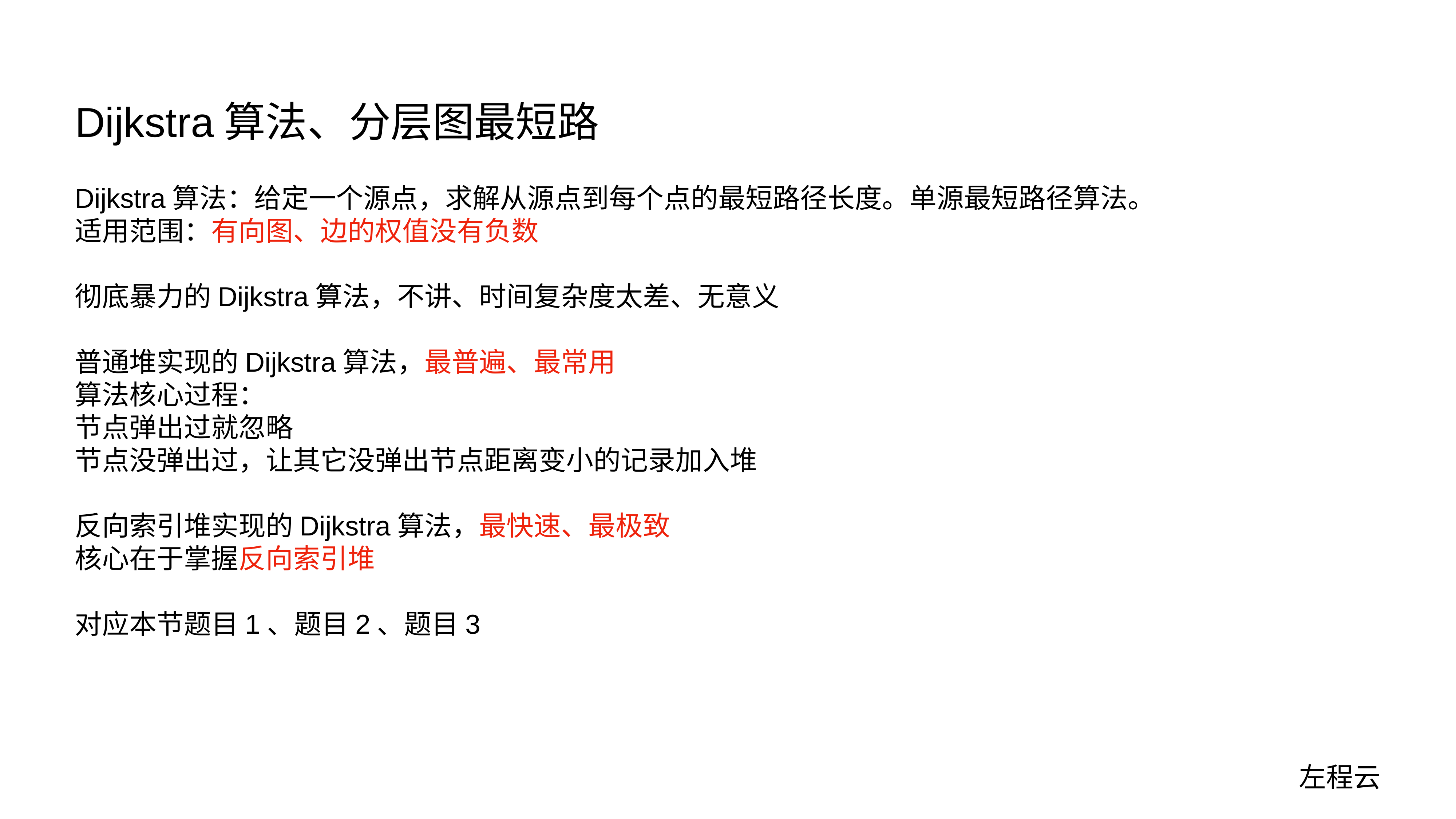

# Dijkstra算法、分层图最短路
Dijkstra算法：给定一个源点，求解从源点到每个点的最短路径长度。单源最短路径算法。
适用范围：有向图、边的权值没有负数

彻底暴力的Dijkstra算法，不讲、时间复杂度太差、无意义

普通堆实现的Dijkstra算法，最普遍、最常用
算法核心过程：
节点弹出过就忽略
节点没弹出过，让其它没弹出节点距离变小的记录加入堆

反向索引堆实现的Dijkstra算法，最快速、最极致
核心在于掌握反向索引堆

对应本节题目1、题目2、题目3
左程云